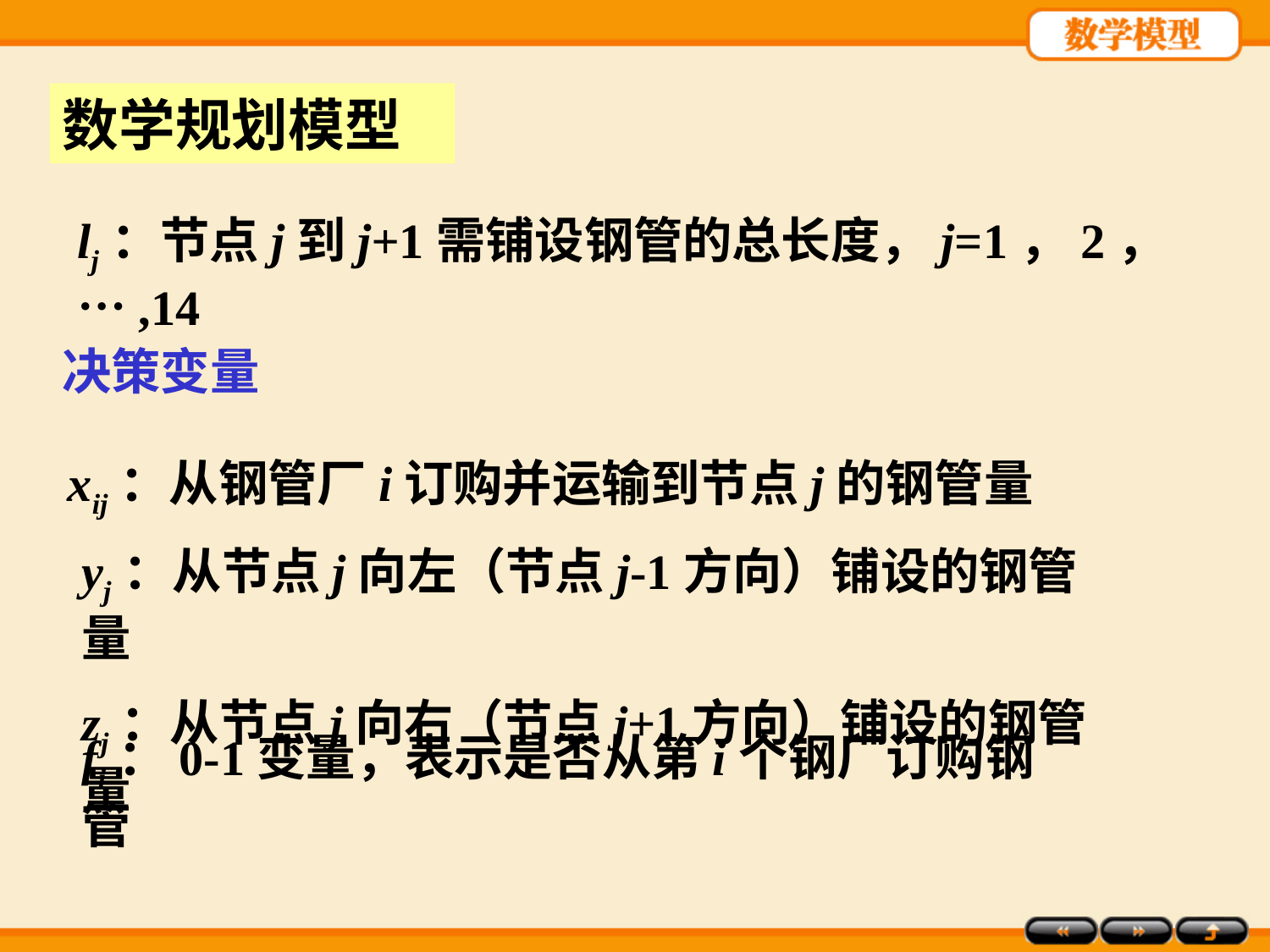

数学规划模型
lj：节点j到j+1需铺设钢管的总长度，j=1，2，…,14
决策变量
xij：从钢管厂i订购并运输到节点j的钢管量
yj：从节点j向左（节点j-1方向）铺设的钢管量
zj：从节点j向右（节点j+1方向）铺设的钢管量
fi：0-1变量，表示是否从第i个钢厂订购钢管